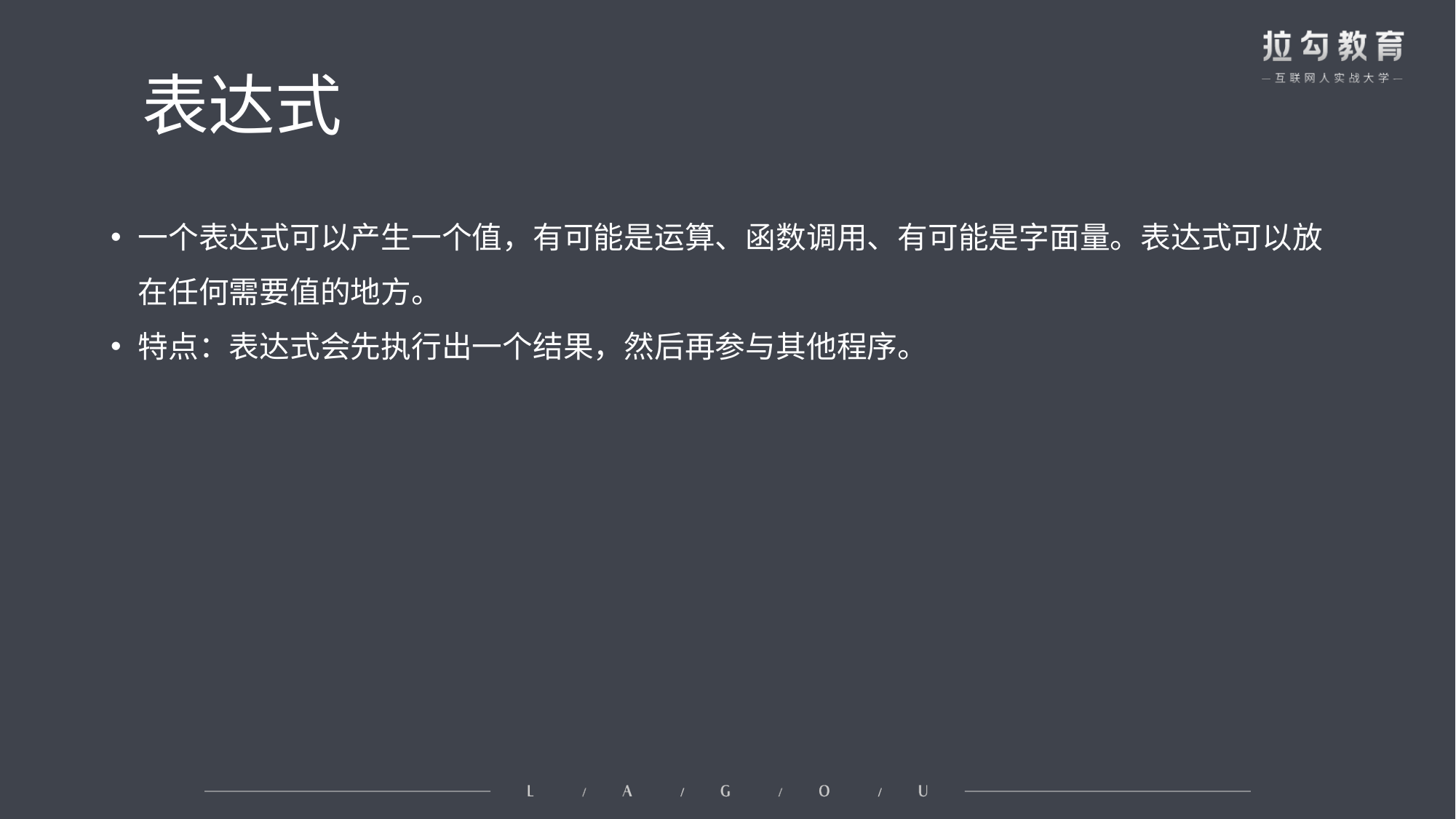

# 表达式
一个表达式可以产生一个值，有可能是运算、函数调用、有可能是字面量。表达式可以放在任何需要值的地方。
特点：表达式会先执行出一个结果，然后再参与其他程序。